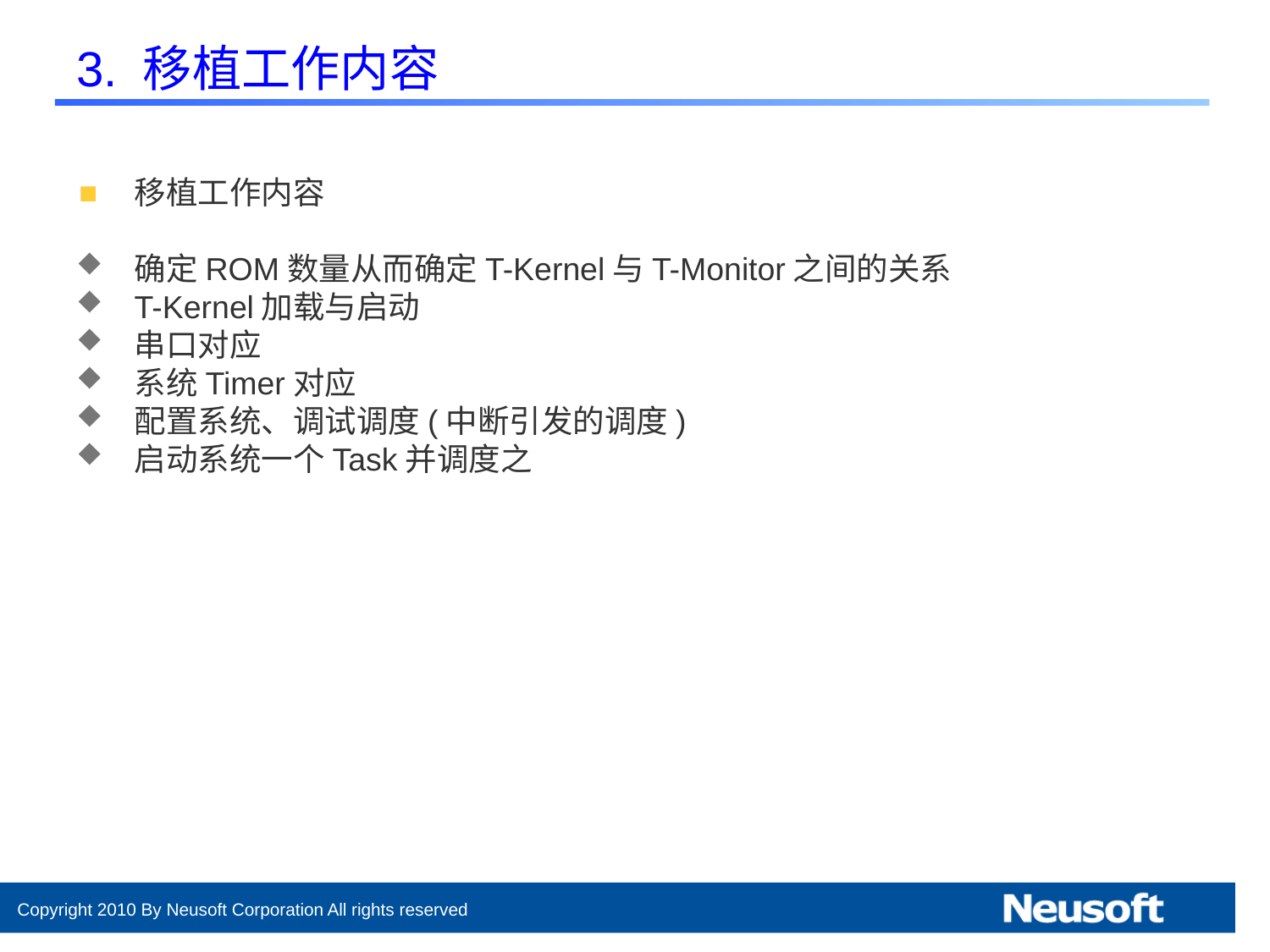

# 3. 移植工作内容
移植工作内容

确定ROM数量从而确定T-Kernel与T-Monitor之间的关系
T-Kernel加载与启动
串口对应
系统Timer对应
配置系统、调试调度(中断引发的调度)
启动系统一个Task并调度之